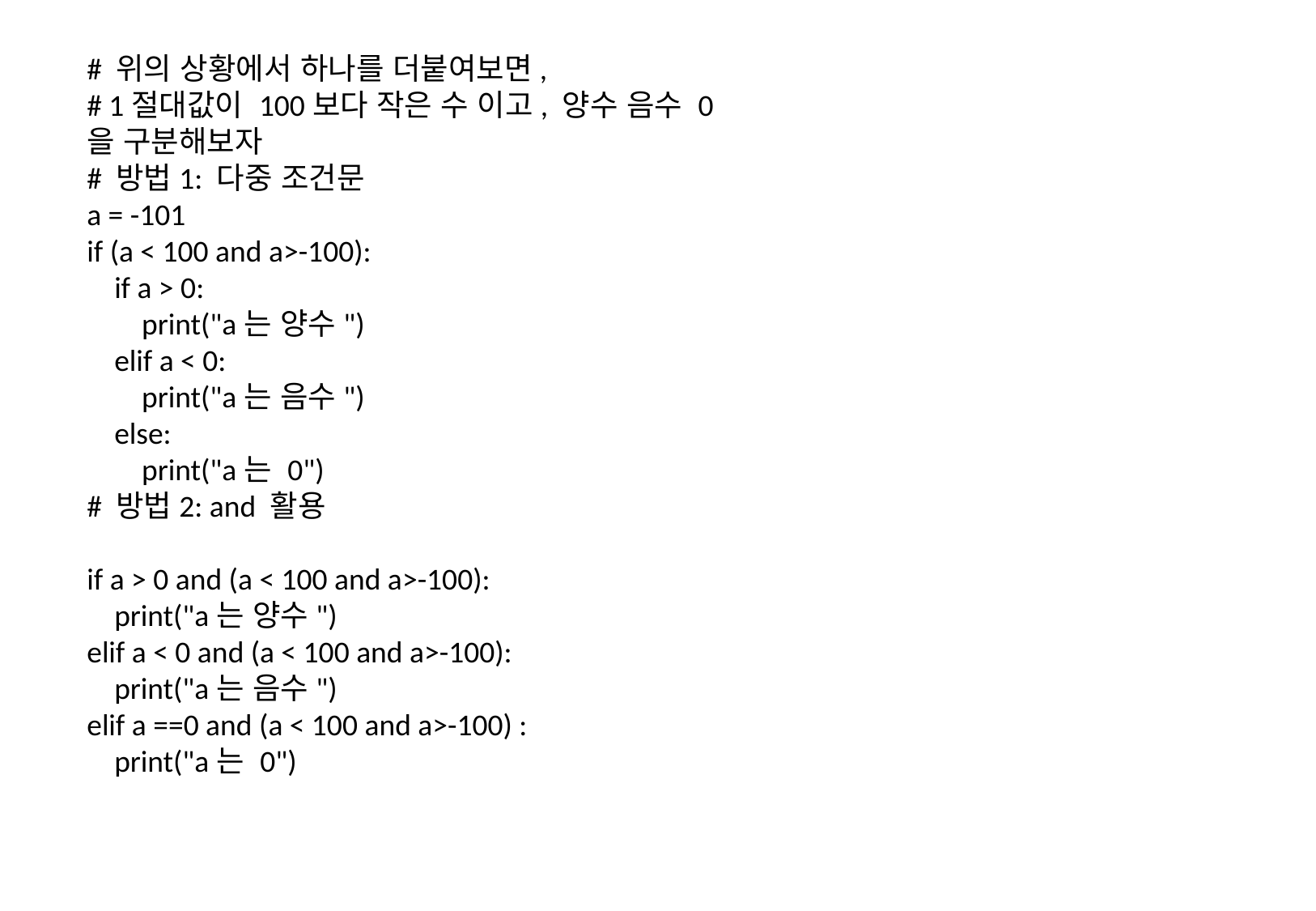

# 위의 상황에서 하나를 더붙여보면,
# 1절대값이 100보다 작은 수 이고, 양수 음수 0을 구분해보자
# 방법1: 다중 조건문
a = -101
if (a < 100 and a>-100):
    if a > 0:
        print("a는 양수")
    elif a < 0:
        print("a는 음수")
    else:
        print("a는 0")
# 방법2: and 활용

if a > 0 and (a < 100 and a>-100):
    print("a는 양수")
elif a < 0 and (a < 100 and a>-100):
    print("a는 음수")
elif a ==0 and (a < 100 and a>-100) :
    print("a는 0")